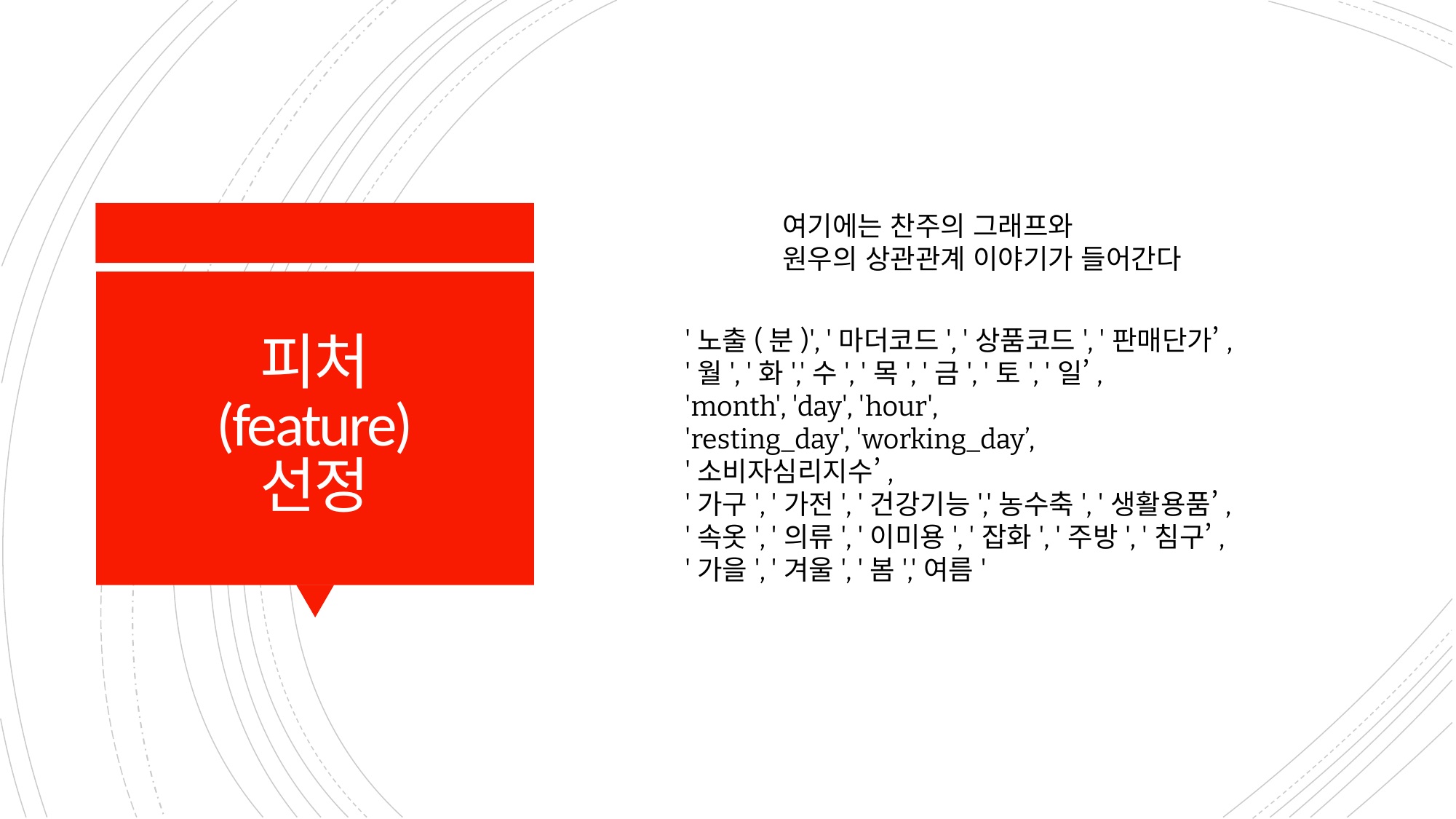

여기에는 찬주의 그래프와
원우의 상관관계 이야기가 들어간다
# 피처 (feature) 선정
'노출(분)', '마더코드', '상품코드', '판매단가’,
'월', '화','수', '목', '금', '토', '일’,
'month', 'day', 'hour',
'resting_day', 'working_day’,
'소비자심리지수’,
'가구', '가전', '건강기능','농수축', '생활용품’,
'속옷', '의류', '이미용', '잡화', '주방', '침구’,
'가을', '겨울', '봄','여름'